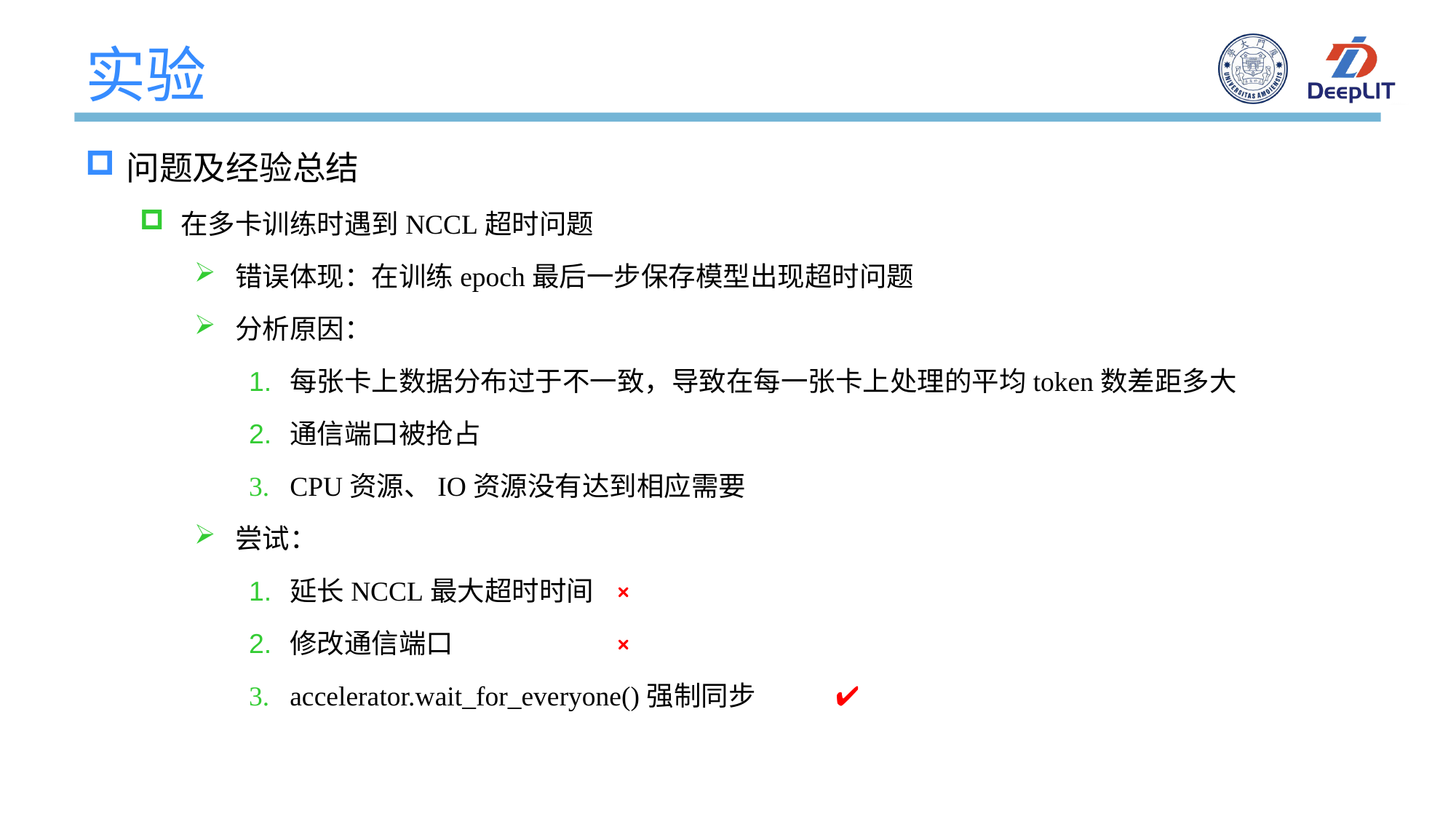

# 实验
问题及经验总结
在多卡训练时遇到NCCL超时问题
错误体现：在训练epoch最后一步保存模型出现超时问题
分析原因：
每张卡上数据分布过于不一致，导致在每一张卡上处理的平均token数差距多大
通信端口被抢占
CPU资源、IO资源没有达到相应需要
尝试：
延长NCCL最大超时时间	×
修改通信端口		×
accelerator.wait_for_everyone()强制同步	✔